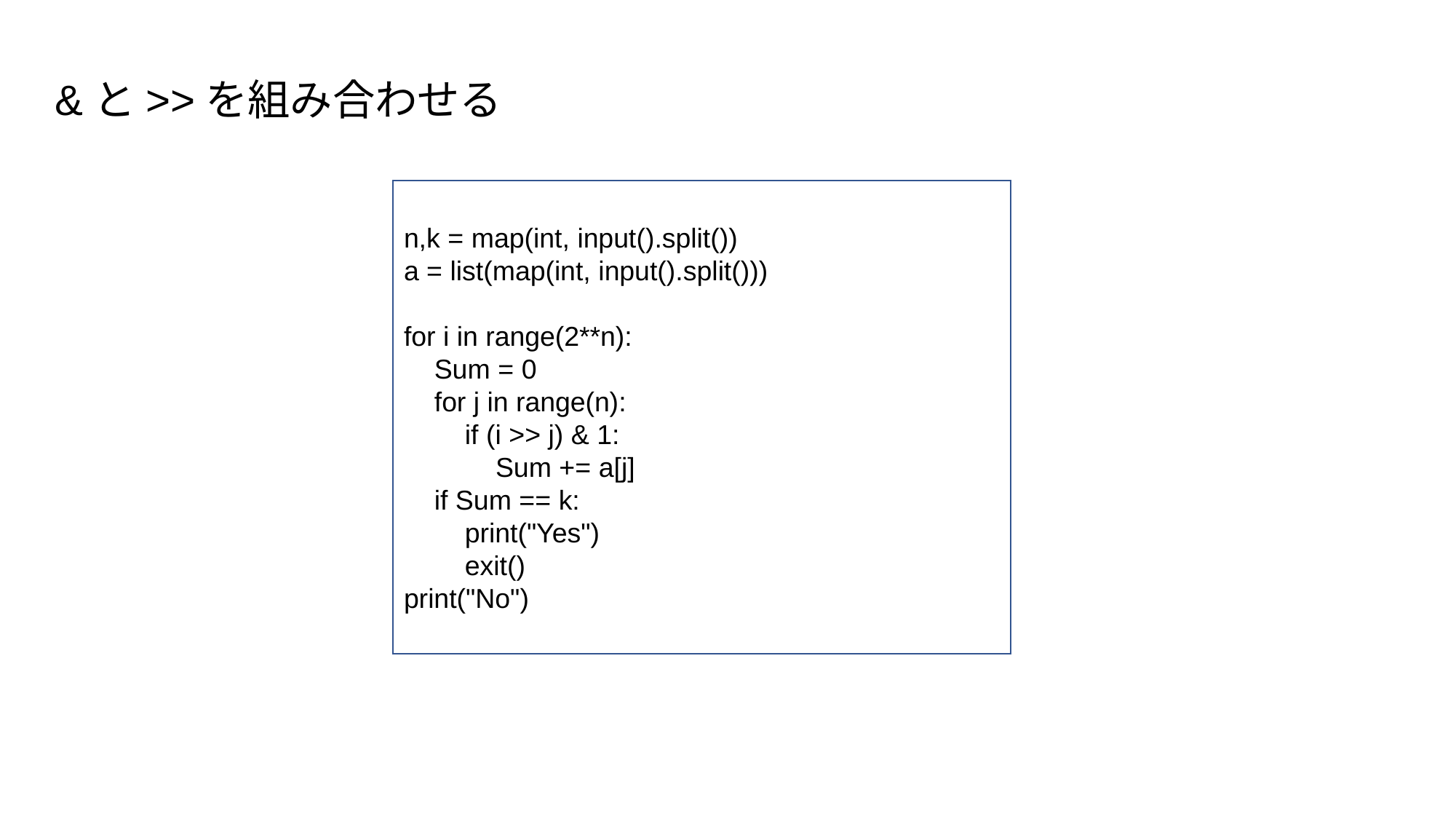

&と>>を組み合わせる
n,k = map(int, input().split())
a = list(map(int, input().split()))
for i in range(2**n):
    Sum = 0
    for j in range(n):
        if (i >> j) & 1:
            Sum += a[j]
    if Sum == k:
        print("Yes")
        exit()
print("No")